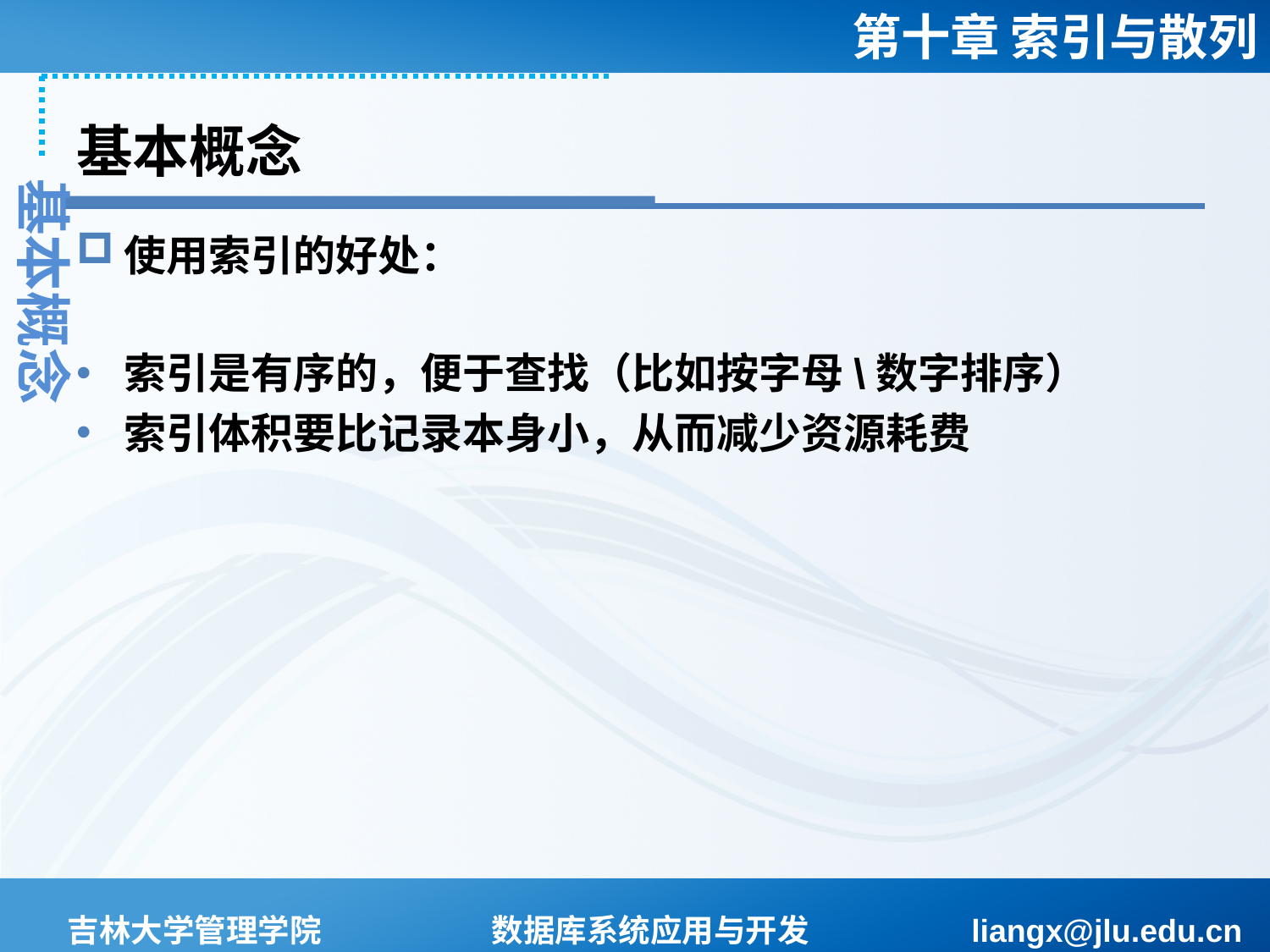

# 基本概念
基本概念
使用索引的好处：

索引是有序的，便于查找（比如按字母\数字排序）
索引体积要比记录本身小，从而减少资源耗费